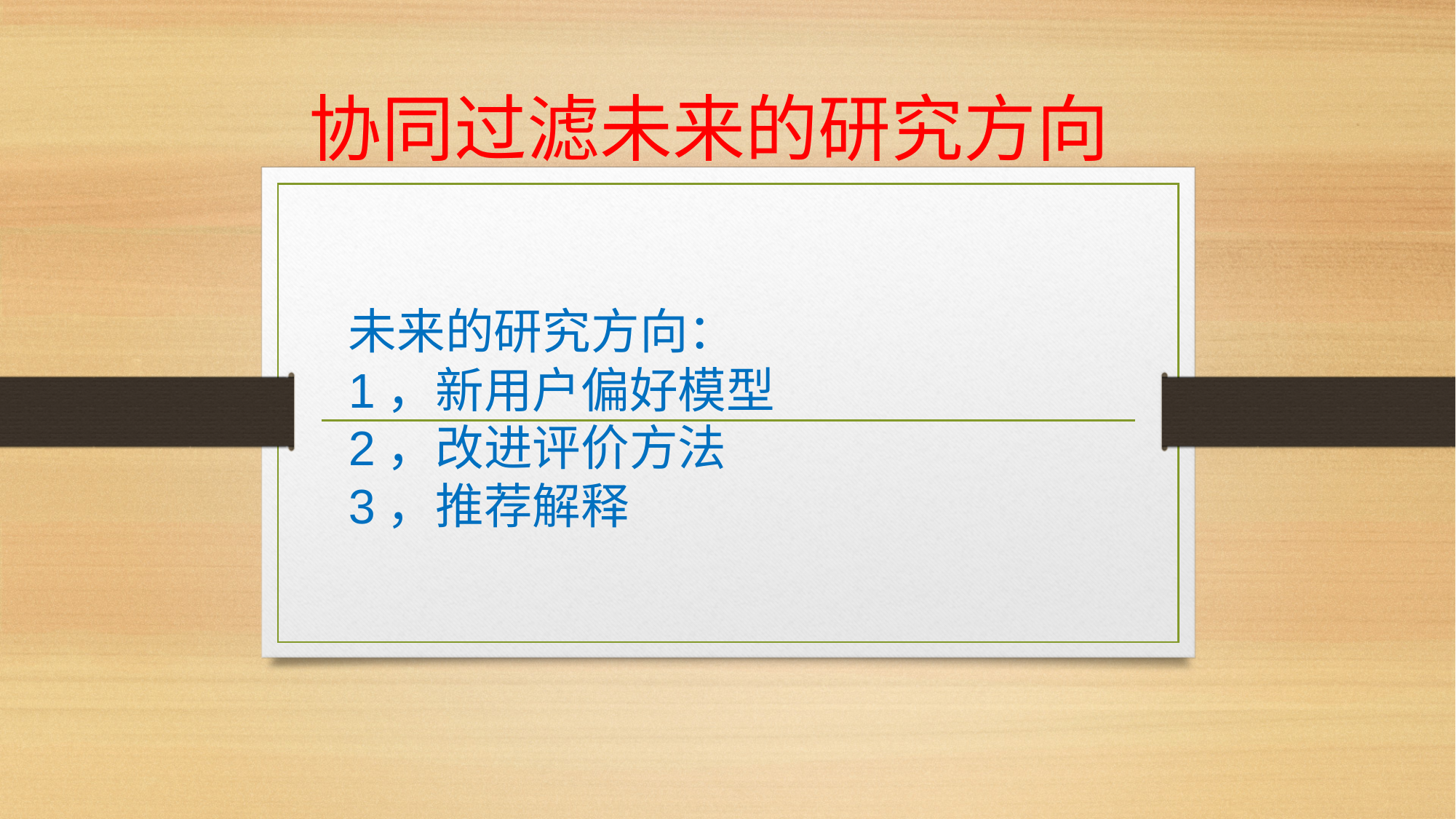

# 协同过滤未来的研究方向

未来的研究方向：
1，新用户偏好模型
2，改进评价方法
3，推荐解释